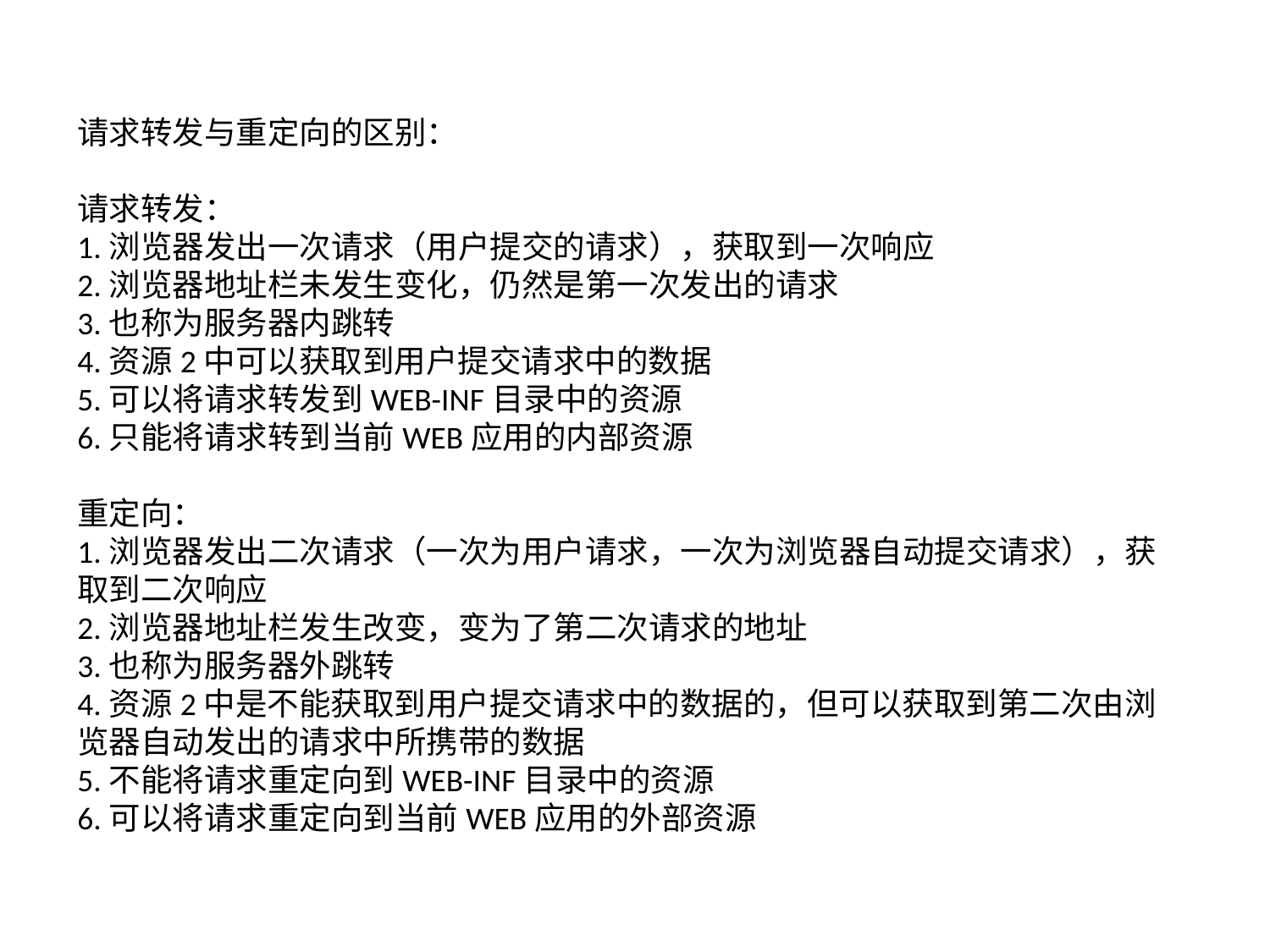

请求转发与重定向的区别：

请求转发：
1.浏览器发出一次请求（用户提交的请求），获取到一次响应
2.浏览器地址栏未发生变化，仍然是第一次发出的请求
3.也称为服务器内跳转
4.资源2中可以获取到用户提交请求中的数据
5.可以将请求转发到WEB-INF目录中的资源
6.只能将请求转到当前WEB应用的内部资源

重定向：
1.浏览器发出二次请求（一次为用户请求，一次为浏览器自动提交请求），获取到二次响应
2.浏览器地址栏发生改变，变为了第二次请求的地址
3.也称为服务器外跳转
4.资源2中是不能获取到用户提交请求中的数据的，但可以获取到第二次由浏览器自动发出的请求中所携带的数据
5.不能将请求重定向到WEB-INF目录中的资源
6.可以将请求重定向到当前WEB应用的外部资源